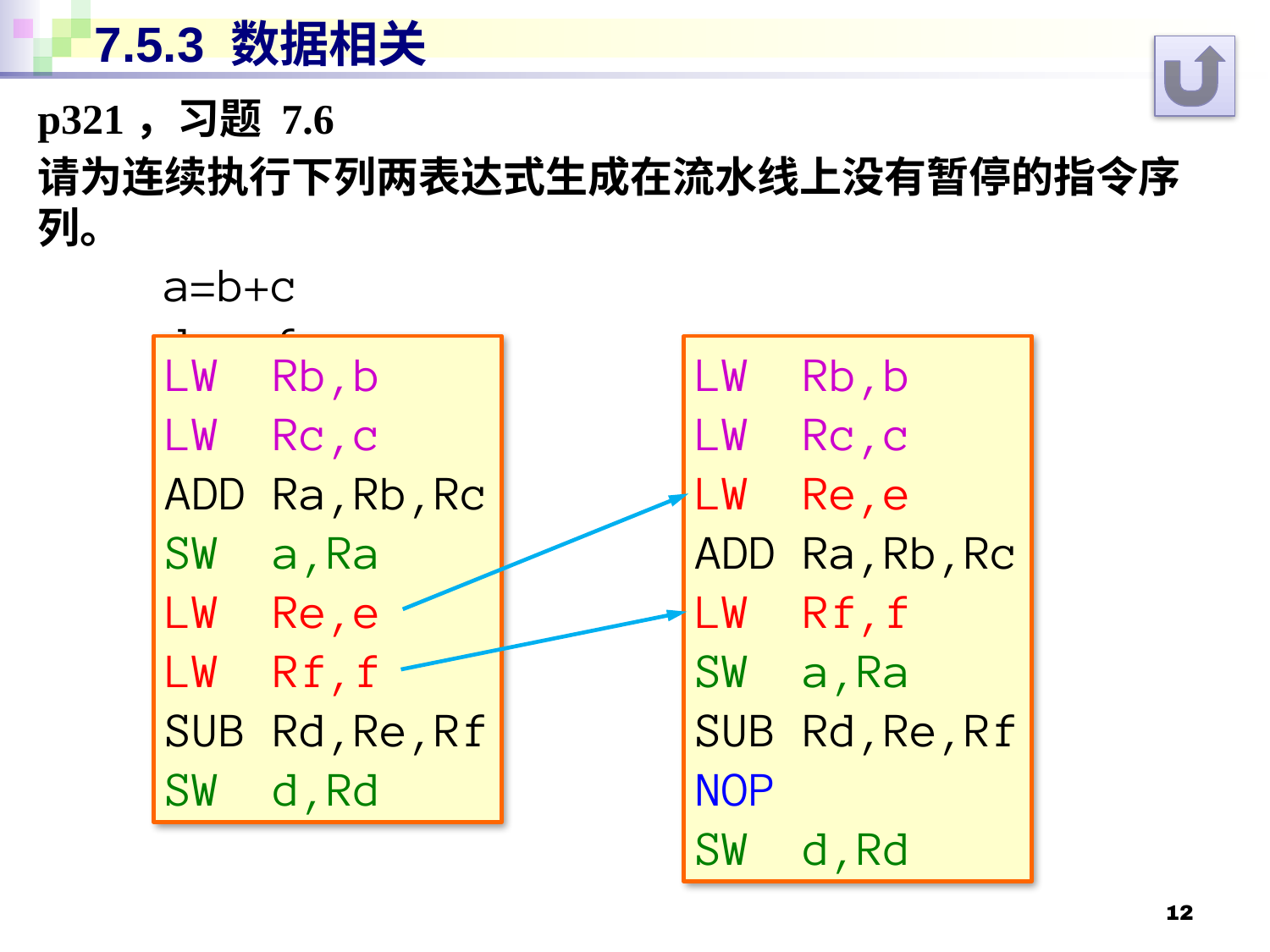

# 7.5.3 数据相关

p321，习题 7.6
请为连续执行下列两表达式生成在流水线上没有暂停的指令序列。
	a=b+c
	d=e-f
LW  Rb,b
LW  Rc,c
ADD Ra,Rb,Rc
SW  a,Ra
LW  Re,e
LW  Rf,f
SUB Rd,Re,Rf
SW  d,Rd
LW  Rb,b
LW  Rc,c
LW  Re,e
ADD Ra,Rb,Rc
LW  Rf,f
SW  a,Ra
SUB Rd,Re,Rf
NOP
SW  d,Rd
12